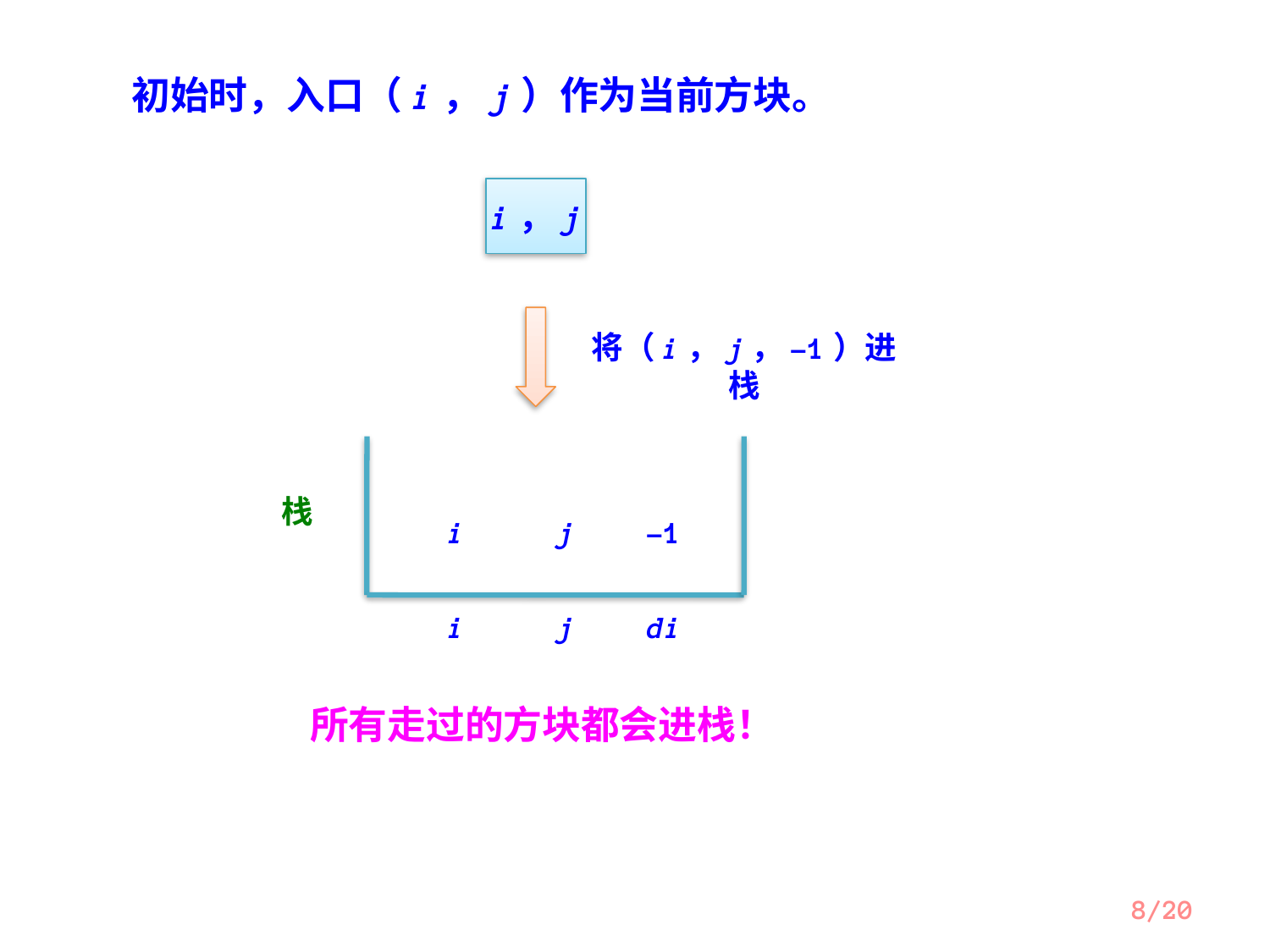

初始时，入口（i，j）作为当前方块。
i，j

将（i，j，-1）进栈
栈
i
j
-1
i
j
di
所有走过的方块都会进栈！
8/20